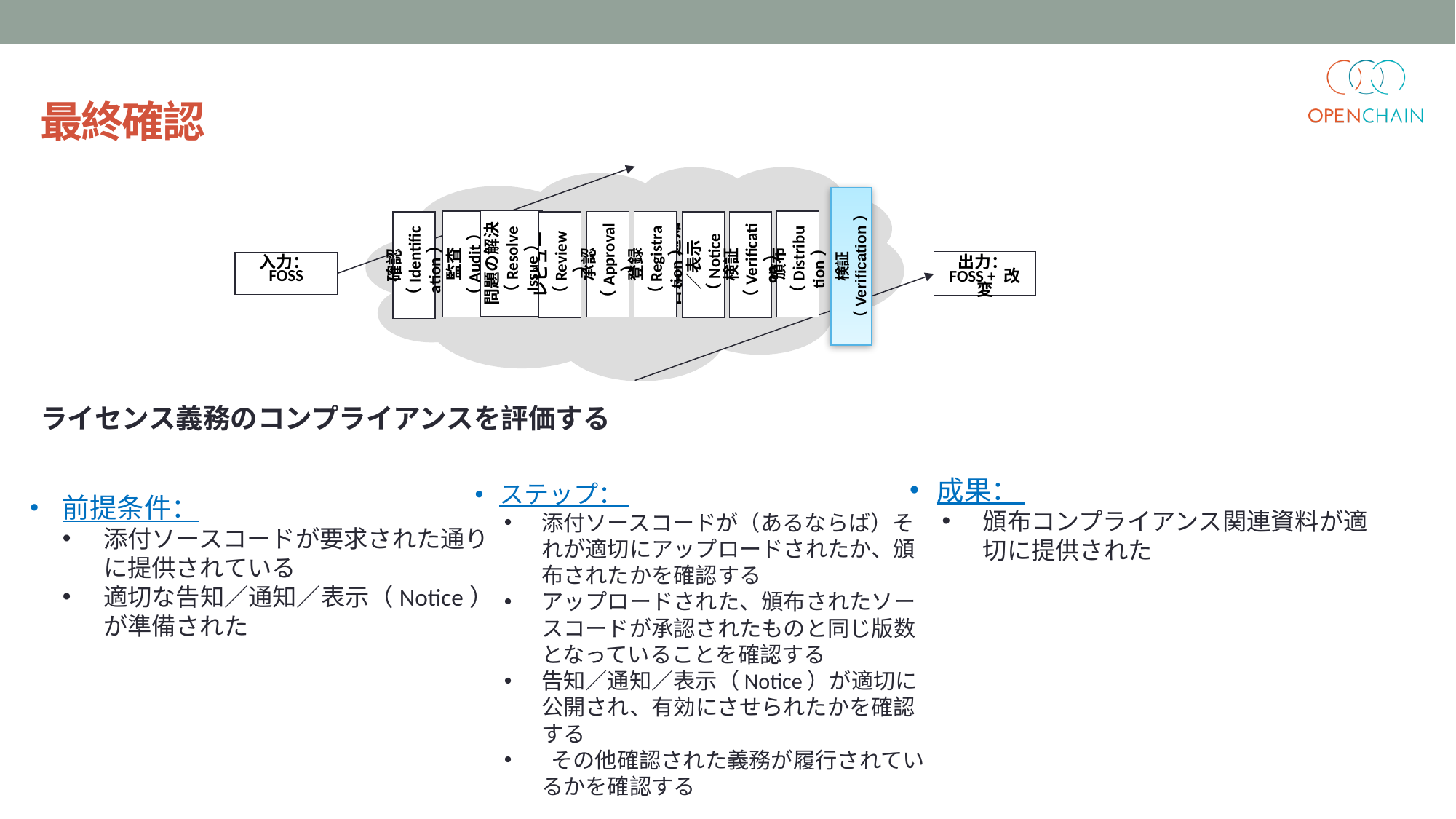

最終確認

検証（Verification）
問題の解決（Resolve Issue）
監査（Audit）
頒布（Distribution）
登録（Registration）
承認（Approval）
確認（Identification）
レビュー（Review）
告知／通知／表示（Notice）
検証（Verification）
入力：
FOSS
出力：
FOSS + 改変
ライセンス義務のコンプライアンスを評価する
前提条件：
添付ソースコードが要求された通りに提供されている
適切な告知／通知／表示（Notice）が準備された

成果：
頒布コンプライアンス関連資料が適切に提供された

ステップ：
添付ソースコードが（あるならば）それが適切にアップロードされたか、頒布されたかを確認する
アップロードされた、頒布されたソースコードが承認されたものと同じ版数となっていることを確認する
告知／通知／表示（Notice）が適切に公開され、有効にさせられたかを確認する
 その他確認された義務が履行されているかを確認する